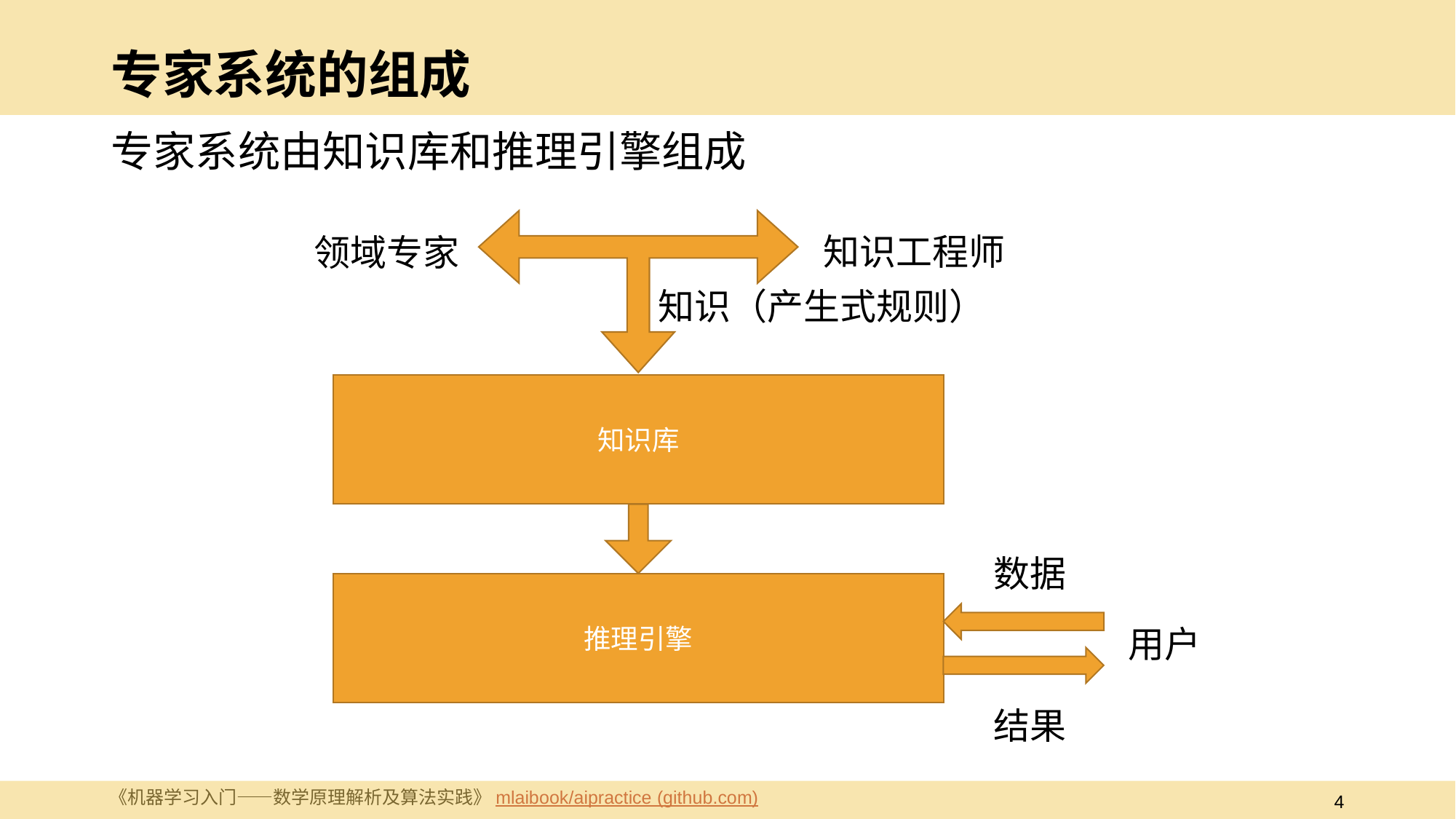

# 专家系统的组成
专家系统由知识库和推理引擎组成

知识工程师
领域专家
知识（产生式规则）
知识库

数据
推理引擎

用户

结果
4